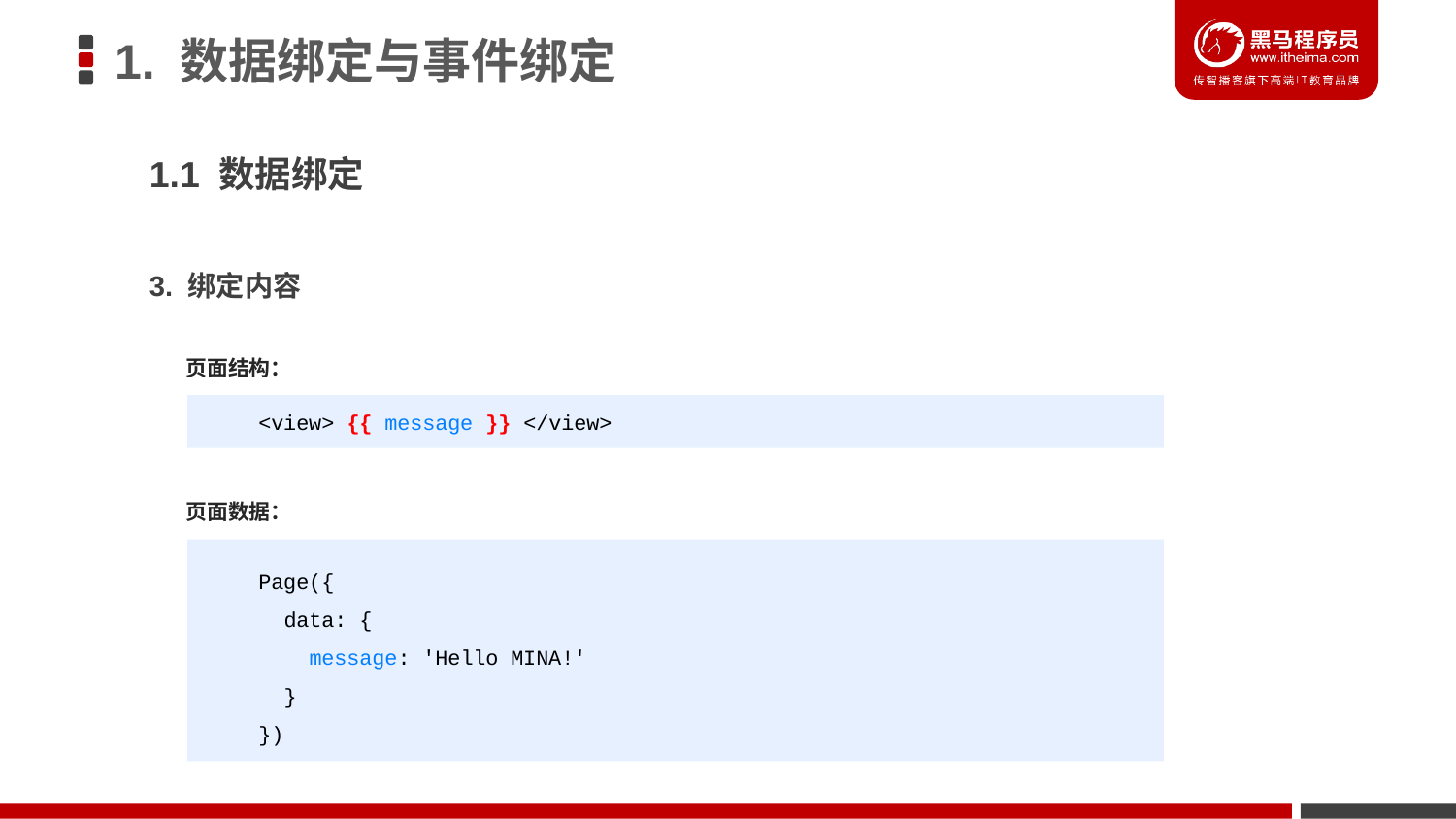

# 1. 数据绑定与事件绑定
1.1 数据绑定
3. 绑定内容
页面结构：

<view> {{ message }} </view>
页面数据：

Page({
  data: {
    message: 'Hello MINA!'
  }
})